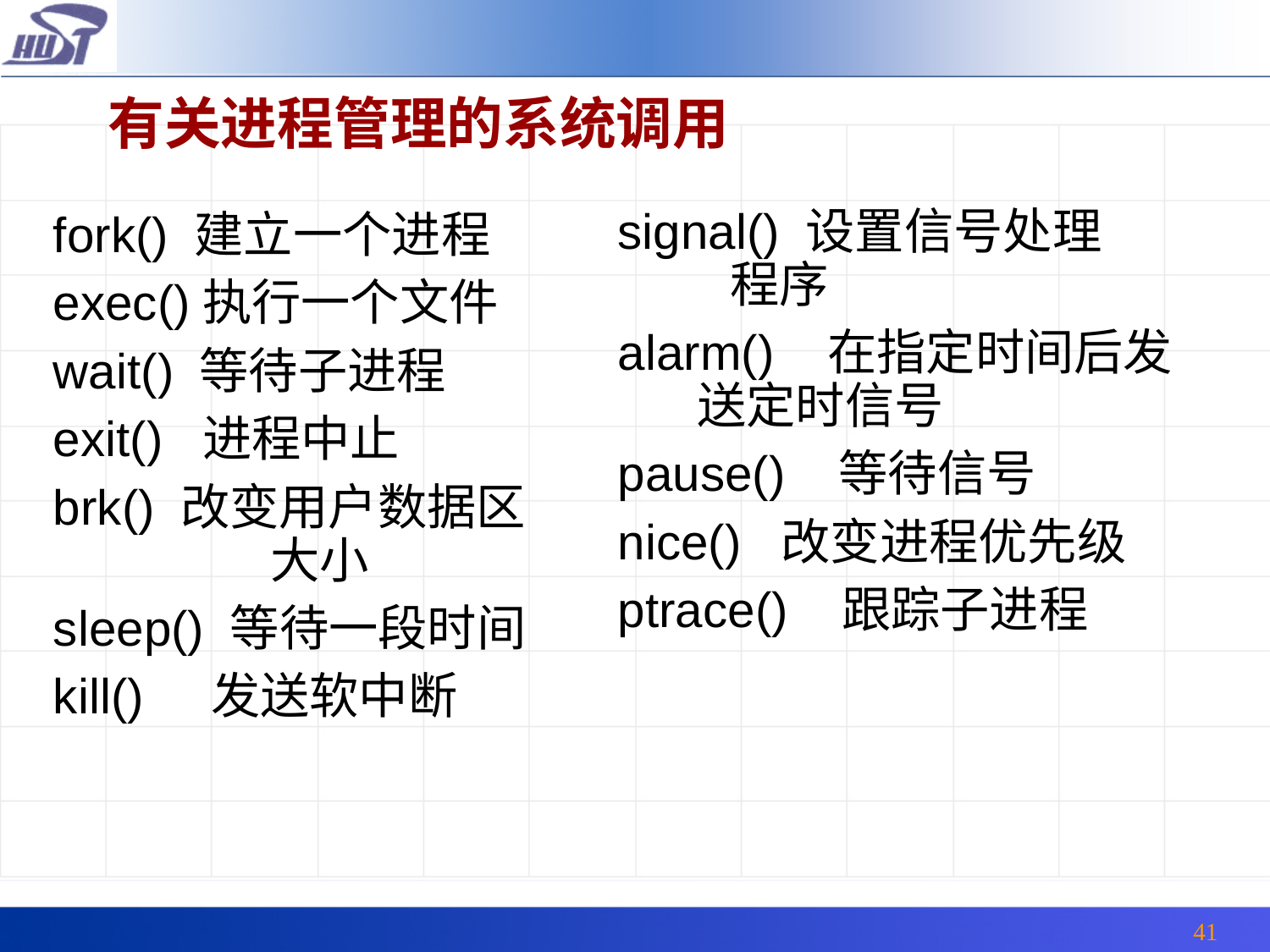

有关进程管理的系统调用
signal() 设置信号处理	     程序
alarm()   在指定时间后发送定时信号
pause()   等待信号
nice()  改变进程优先级
ptrace()   跟踪子进程
fork() 建立一个进程
exec()执行一个文件
wait() 等待子进程
exit()  进程中止
brk() 改变用户数据区	 大小
sleep() 等待一段时间
kill()    发送软中断
41